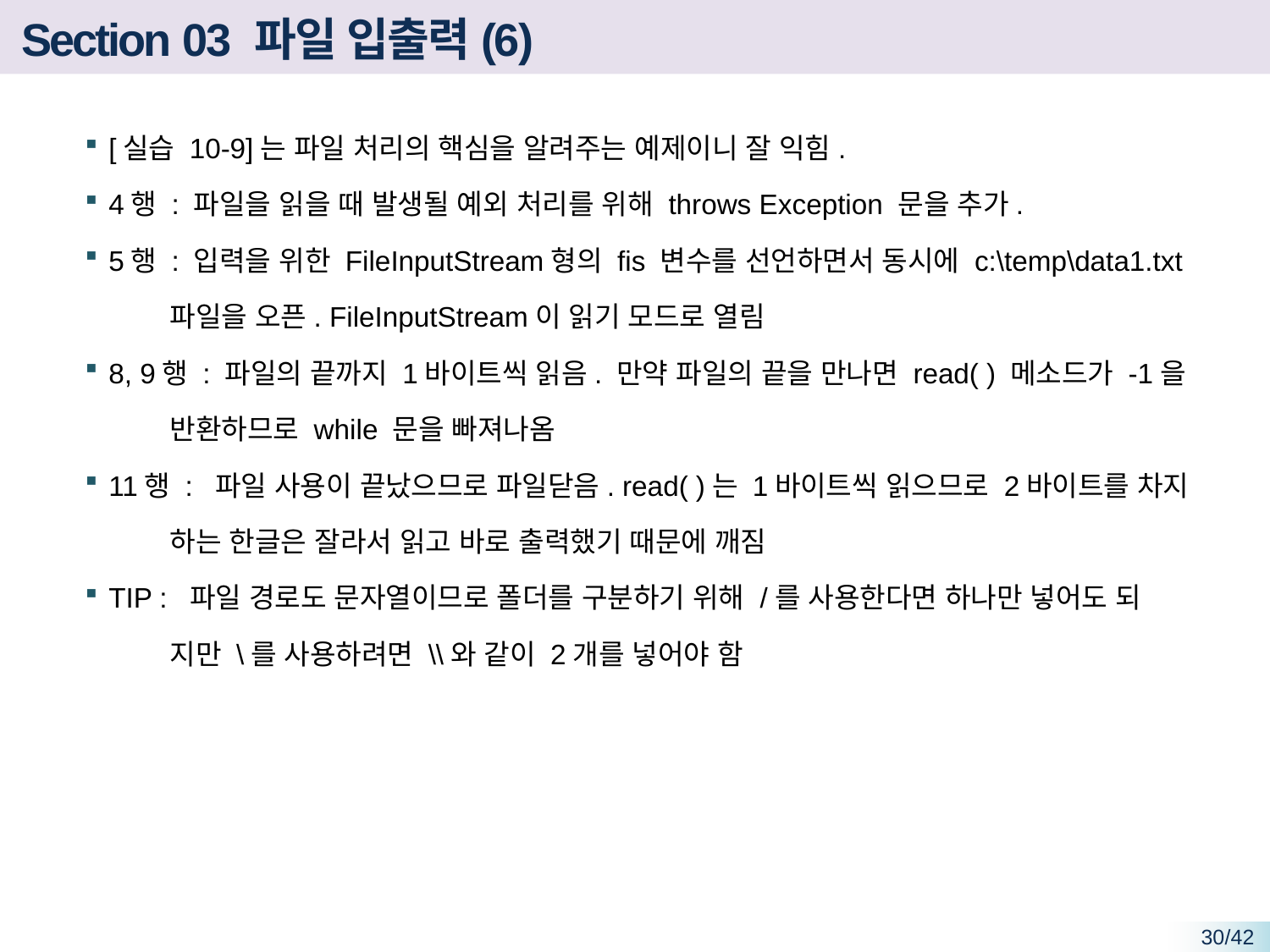

# Section 03 파일 입출력(6)
[실습 10-9]는 파일 처리의 핵심을 알려주는 예제이니 잘 익힘.
4행 : 파일을 읽을 때 발생될 예외 처리를 위해 throws Exception 문을 추가.
5행 : 입력을 위한 FileInputStream형의 fis 변수를 선언하면서 동시에 c:\temp\data1.txt
          파일을 오픈. FileInputStream이 읽기 모드로 열림
8, 9행 : 파일의 끝까지 1바이트씩 읽음. 만약 파일의 끝을 만나면 read( ) 메소드가 -1을
          반환하므로 while 문을 빠져나옴
11행 :  파일 사용이 끝났으므로 파일닫음. read( )는 1바이트씩 읽으므로 2바이트를 차지
          하는 한글은 잘라서 읽고 바로 출력했기 때문에 깨짐
TIP :  파일 경로도 문자열이므로 폴더를 구분하기 위해 /를 사용한다면 하나만 넣어도 되
          지만 \를 사용하려면 \\와 같이 2개를 넣어야 함